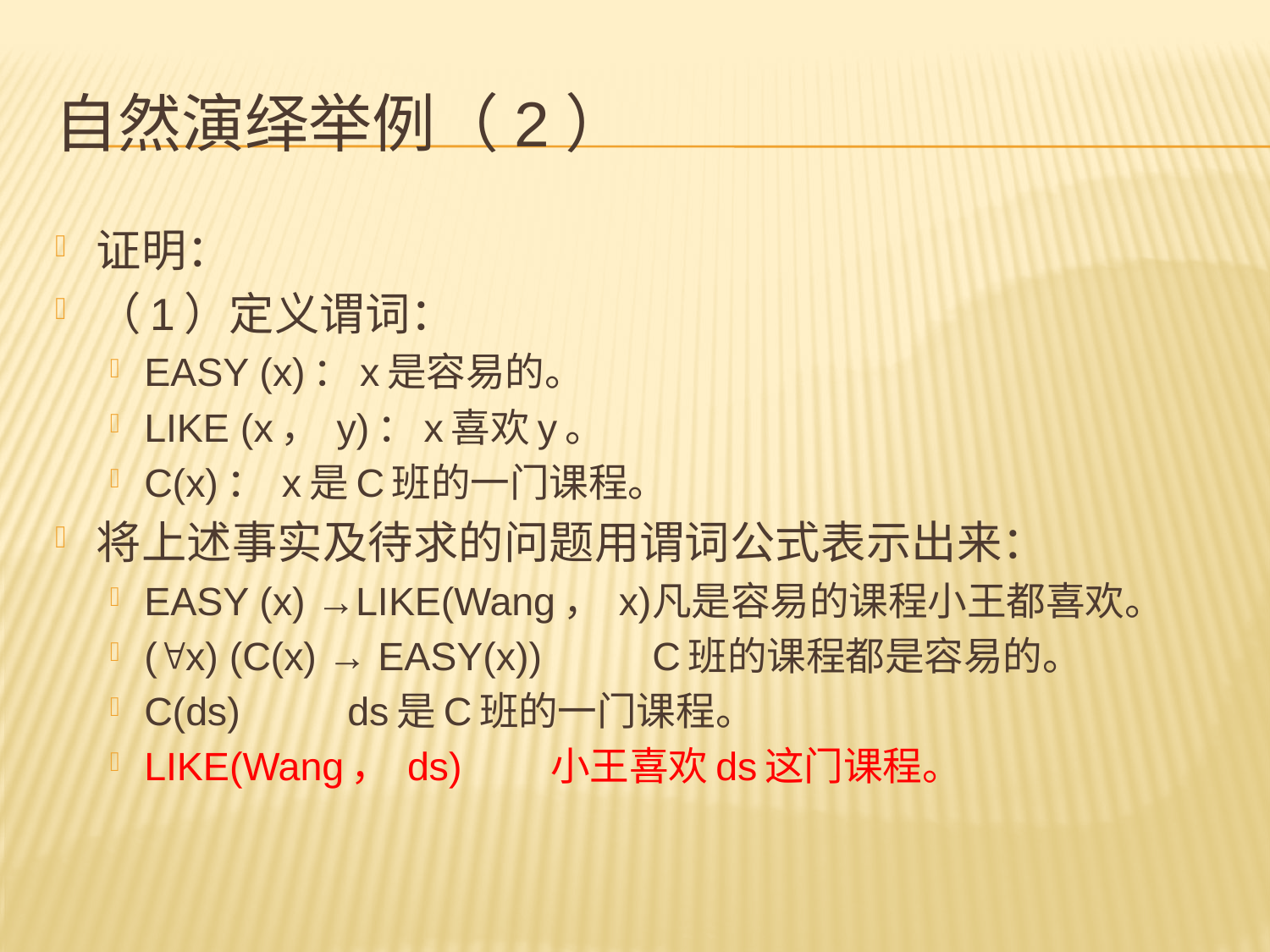

# 自然演绎举例（2）
证明：
（1）定义谓词：
EASY (x)：x是容易的。
LIKE (x， y)：x喜欢y。
C(x)： x是C班的一门课程。
将上述事实及待求的问题用谓词公式表示出来：
EASY (x) →LIKE(Wang， x)	凡是容易的课程小王都喜欢。
(∀x) (C(x) → EASY(x)) 	C班的课程都是容易的。
C(ds) 			ds是C班的一门课程。
LIKE(Wang， ds)	小王喜欢ds这门课程。
20